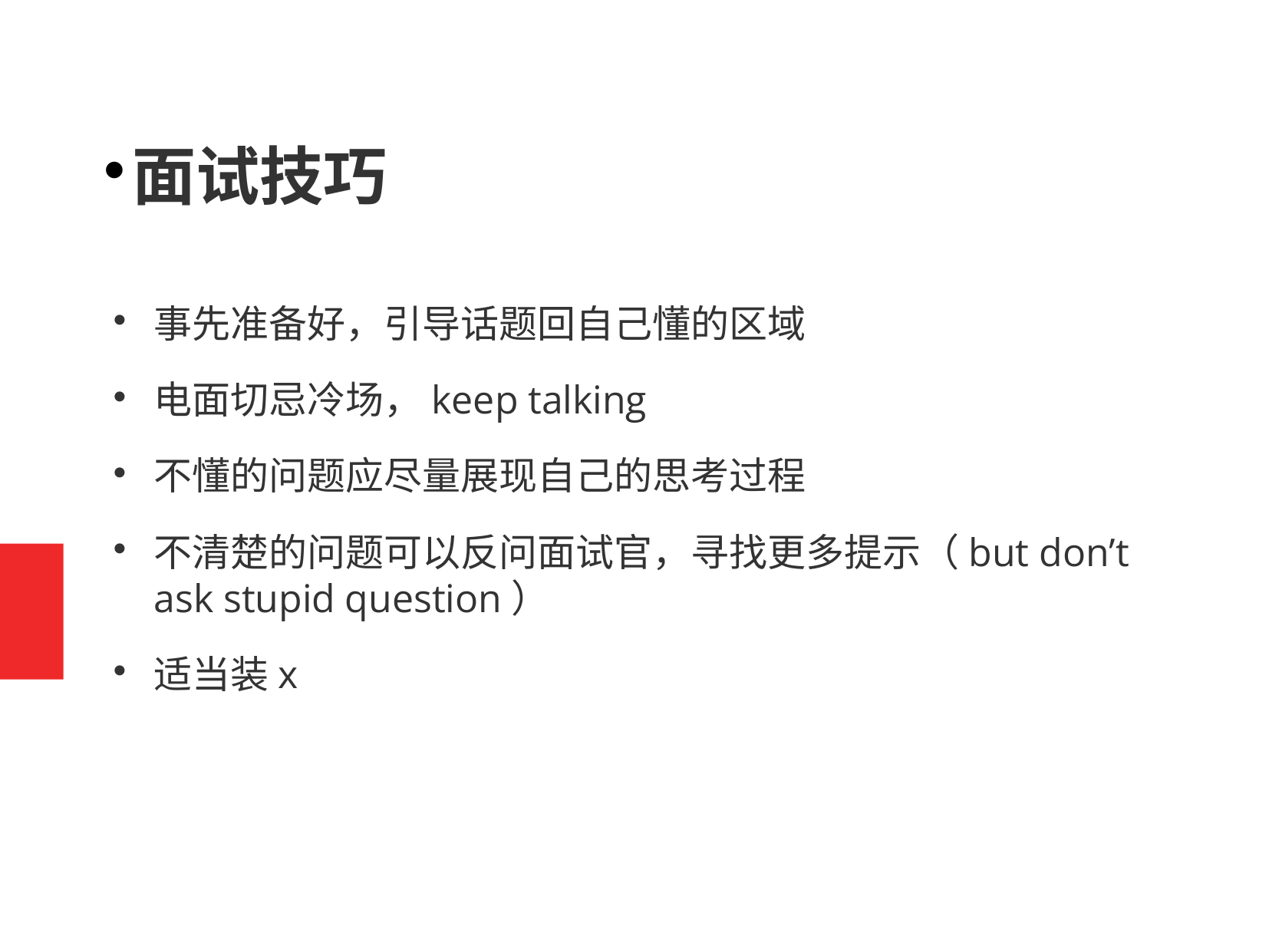

面试技巧
事先准备好，引导话题回自己懂的区域
电面切忌冷场，keep talking
不懂的问题应尽量展现自己的思考过程
不清楚的问题可以反问面试官，寻找更多提示（but don’t ask stupid question）
适当装x